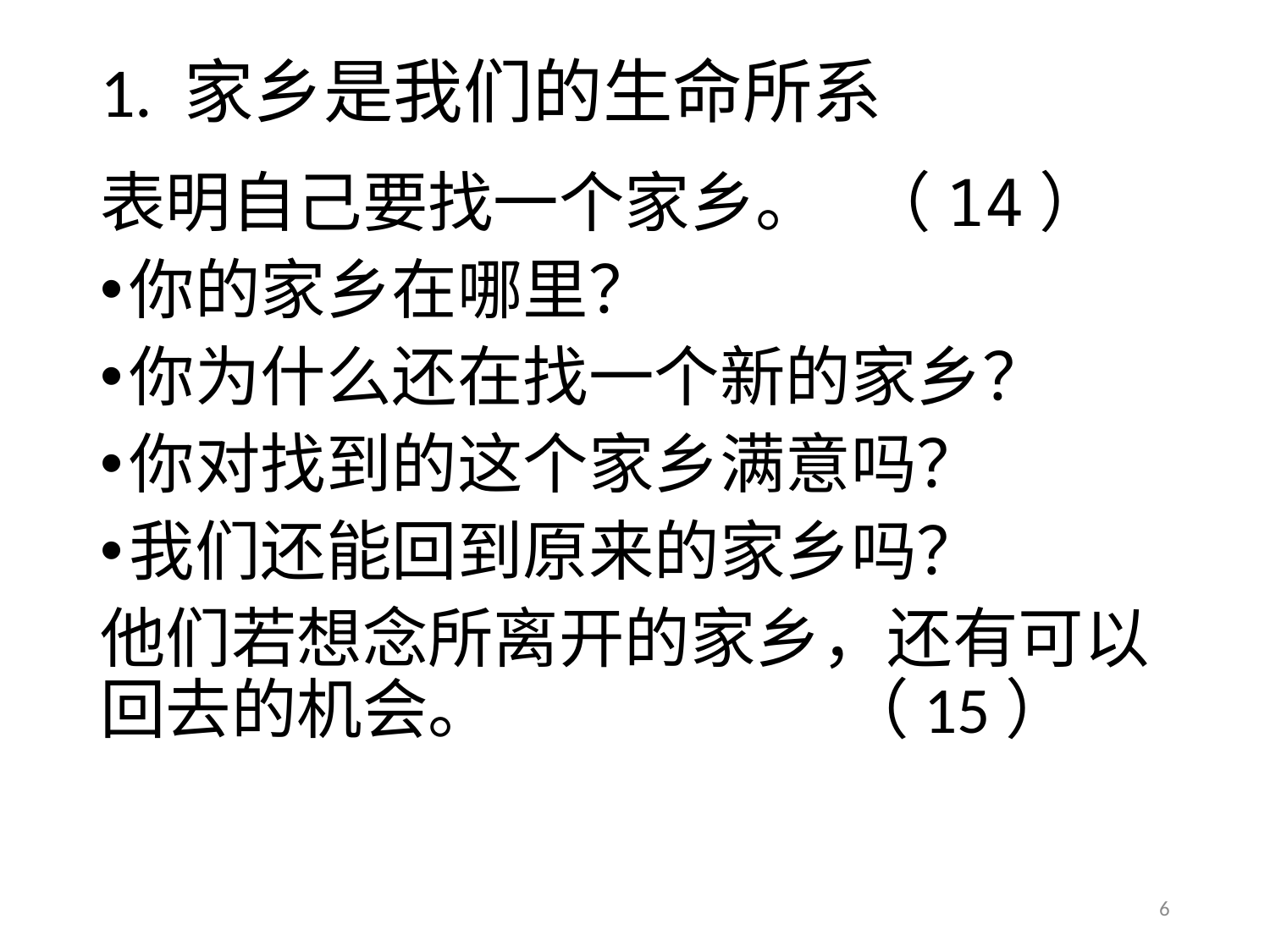

# 1. 家乡是我们的生命所系
表明自己要找一个家乡。   （14）
你的家乡在哪里？
你为什么还在找一个新的家乡？
你对找到的这个家乡满意吗？
我们还能回到原来的家乡吗？
他们若想念所离开的家乡，还有可以回去的机会。                        （15）
6